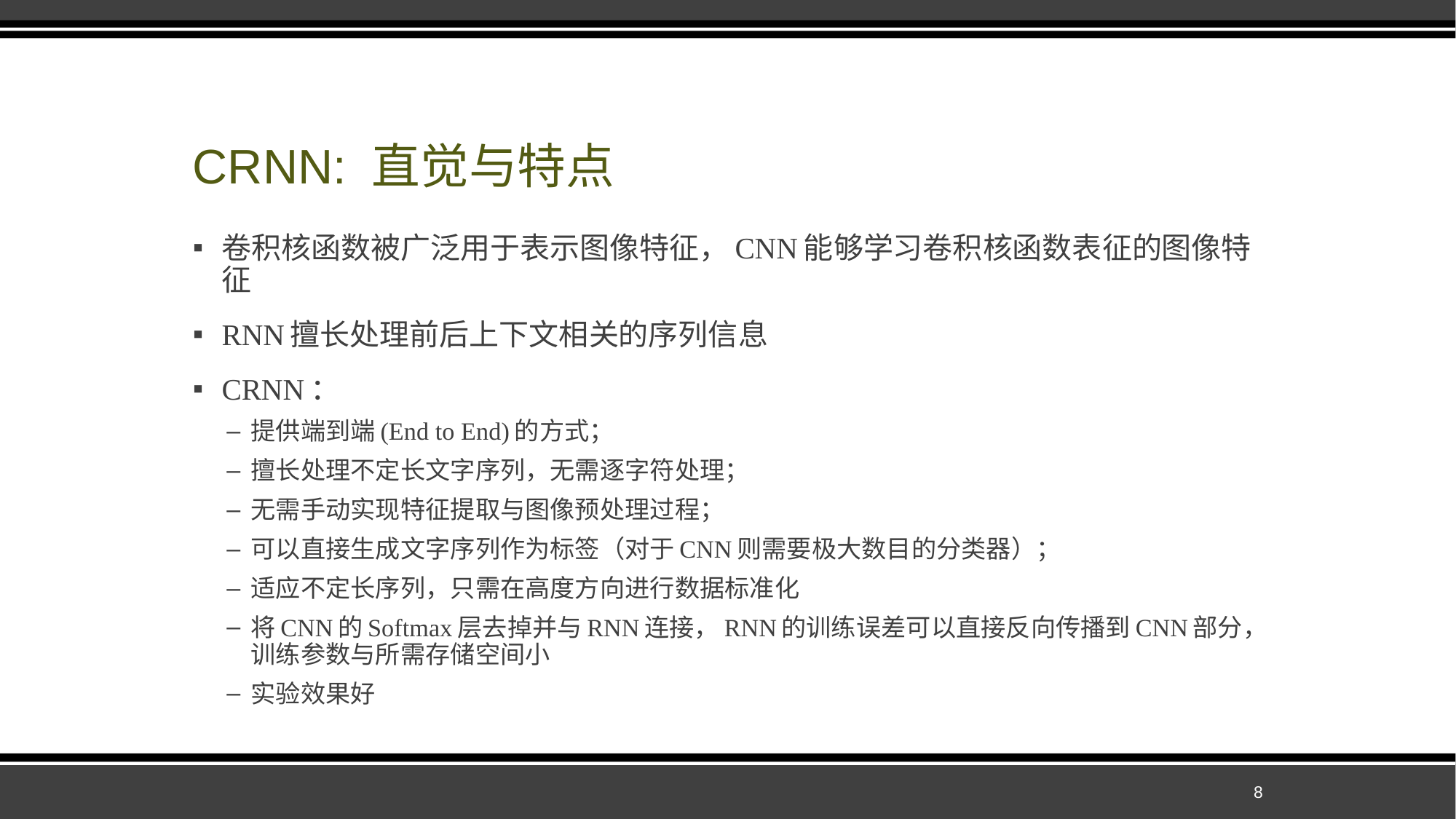

# CRNN: 直觉与特点
卷积核函数被广泛用于表示图像特征，CNN能够学习卷积核函数表征的图像特征
RNN擅长处理前后上下文相关的序列信息
CRNN：
提供端到端(End to End)的方式；
擅长处理不定长文字序列，无需逐字符处理；
无需手动实现特征提取与图像预处理过程；
可以直接生成文字序列作为标签（对于CNN则需要极大数目的分类器）；
适应不定长序列，只需在高度方向进行数据标准化
将CNN的Softmax层去掉并与RNN连接，RNN的训练误差可以直接反向传播到CNN部分，训练参数与所需存储空间小
实验效果好
8